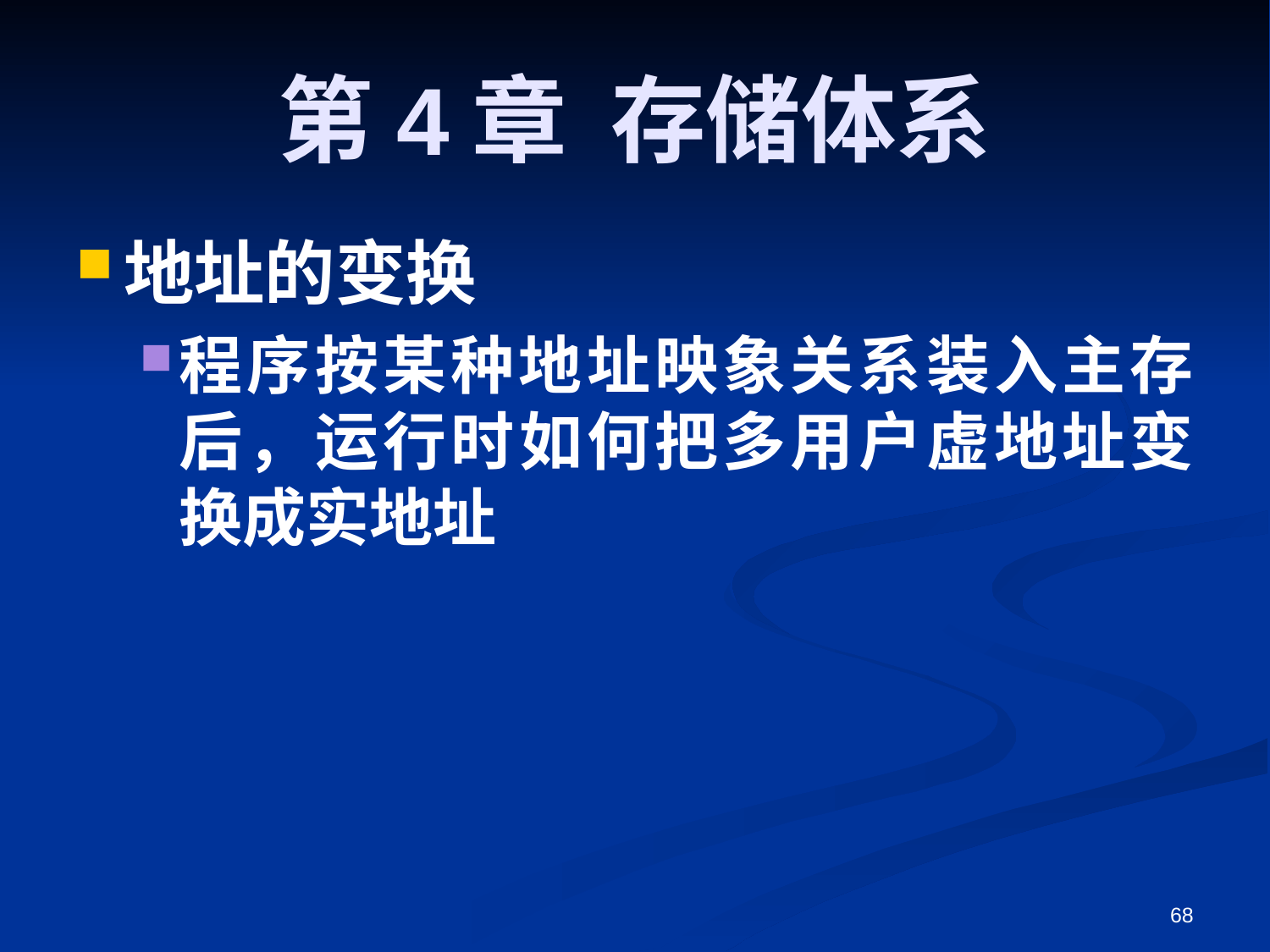

# 第4章  存储体系
地址的变换
程序按某种地址映象关系装入主存后，运行时如何把多用户虚地址变换成实地址
68